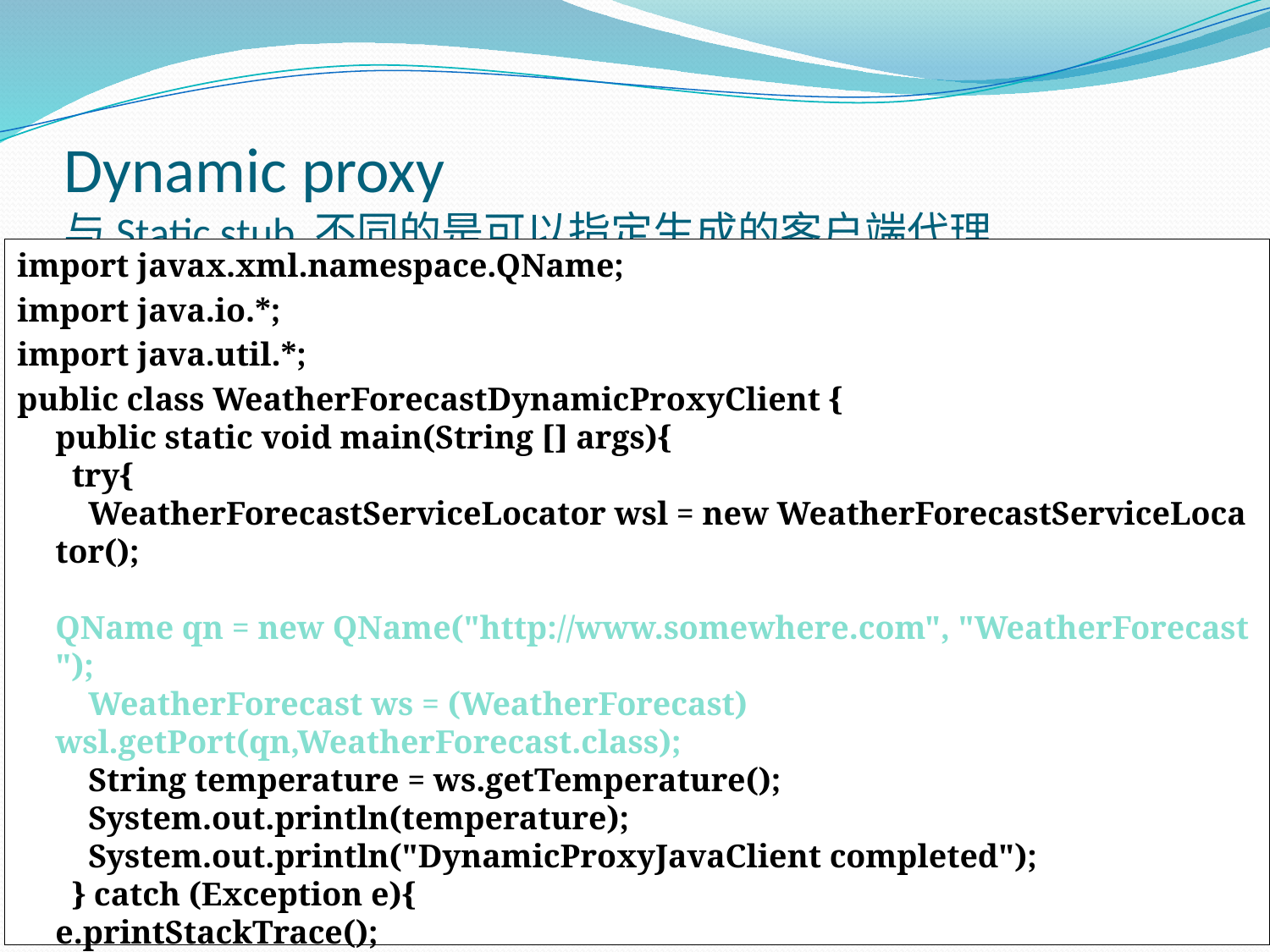

# Dynamic proxy 与Static stub 不同的是可以指定生成的客户端代理
import javax.xml.namespace.QName;
import java.io.*;
import java.util.*;
public class WeatherForecastDynamicProxyClient {
public static void main(String [] args){
  try{
    WeatherForecastServiceLocator wsl = new WeatherForecastServiceLocator();
    QName qn = new QName("http://www.somewhere.com", "WeatherForecast");
    WeatherForecast ws = (WeatherForecast)  wsl.getPort(qn,WeatherForecast.class);
    String temperature = ws.getTemperature();
    System.out.println(temperature);
    System.out.println("DynamicProxyJavaClient completed");
  } catch (Exception e){
e.printStackTrace();
}
}